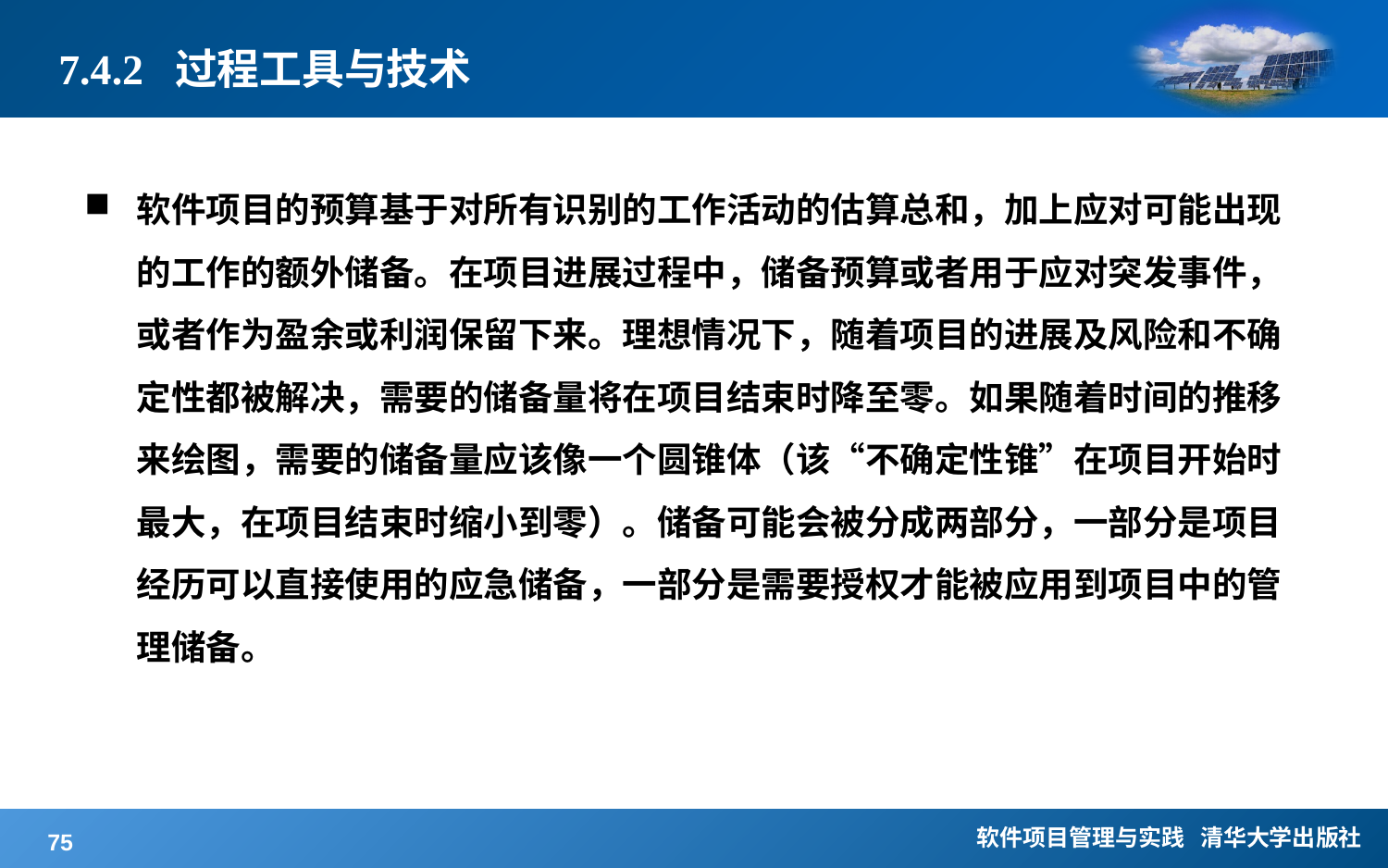

# 7.4.2  过程工具与技术
软件项目的预算基于对所有识别的工作活动的估算总和，加上应对可能出现的工作的额外储备。在项目进展过程中，储备预算或者用于应对突发事件，或者作为盈余或利润保留下来。理想情况下，随着项目的进展及风险和不确定性都被解决，需要的储备量将在项目结束时降至零。如果随着时间的推移来绘图，需要的储备量应该像一个圆锥体（该“不确定性锥”在项目开始时最大，在项目结束时缩小到零）。储备可能会被分成两部分，一部分是项目经历可以直接使用的应急储备，一部分是需要授权才能被应用到项目中的管理储备。